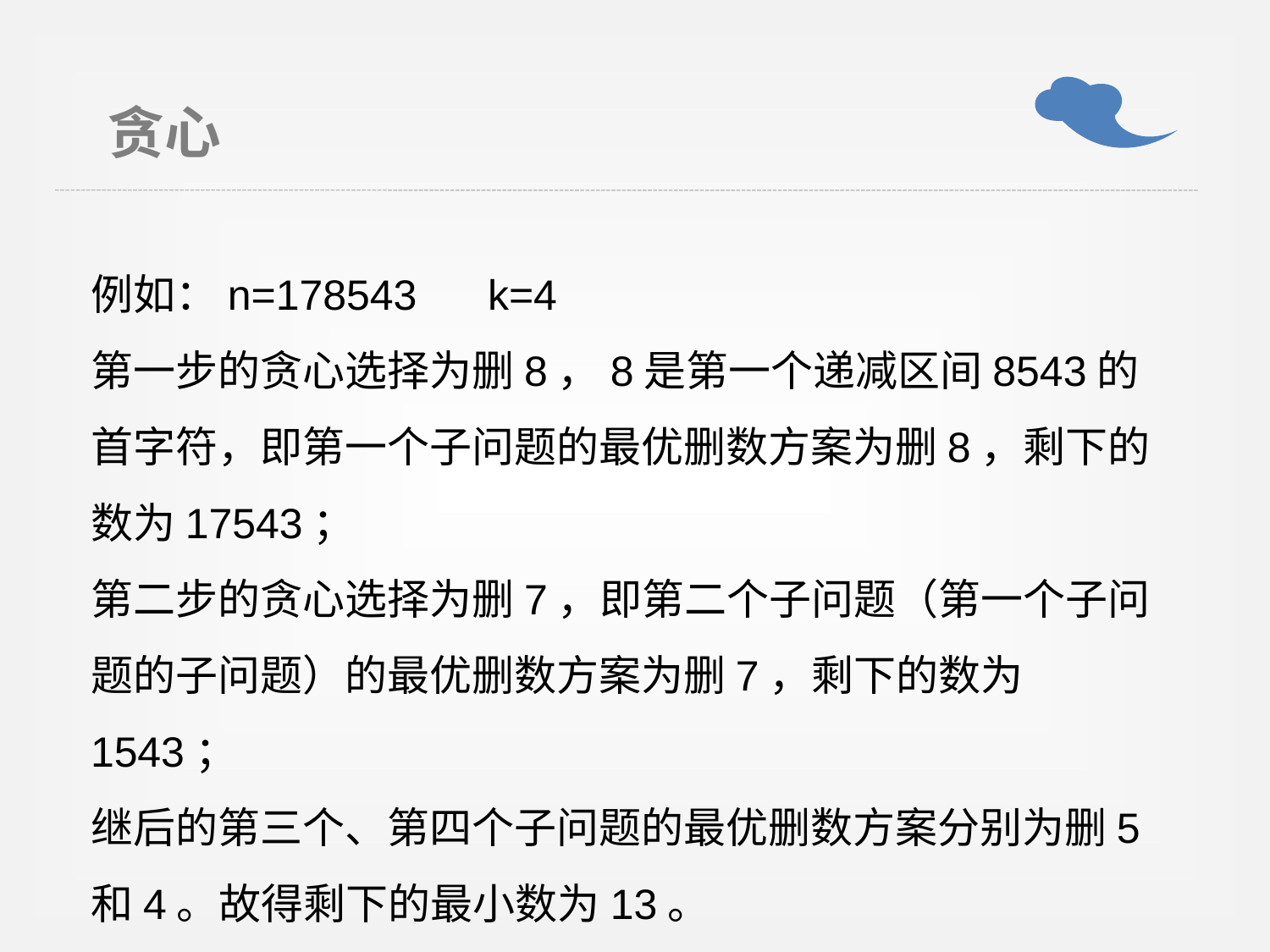

贪心

例如：n=178543      k=4
第一步的贪心选择为删8，8是第一个递减区间8543的首字符，即第一个子问题的最优删数方案为删8，剩下的数为17543；
第二步的贪心选择为删7，即第二个子问题（第一个子问题的子问题）的最优删数方案为删7，剩下的数为1543；
继后的第三个、第四个子问题的最优删数方案分别为删5和4。故得剩下的最小数为13。